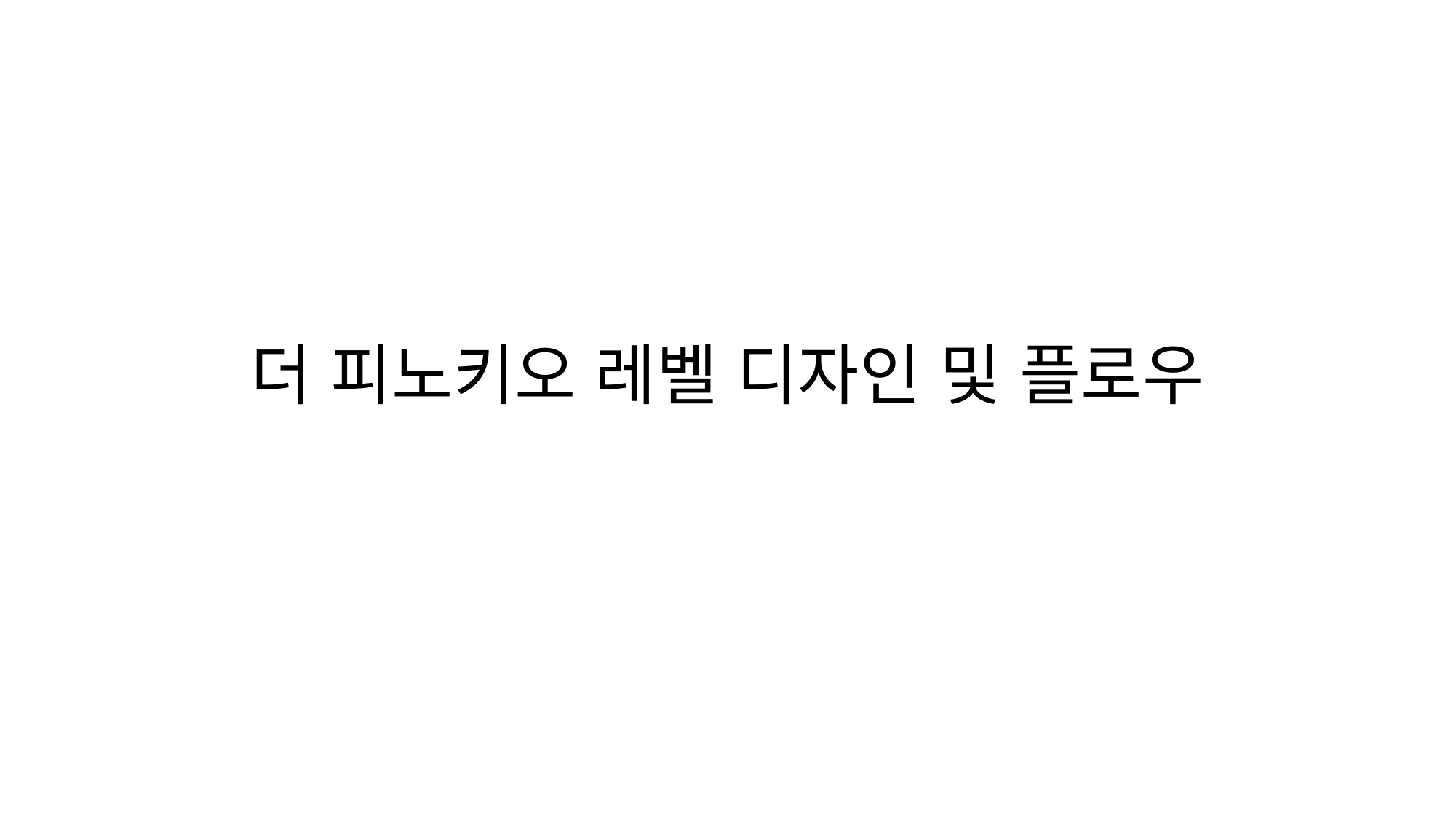

# 더 피노키오 레벨 디자인 및 플로우